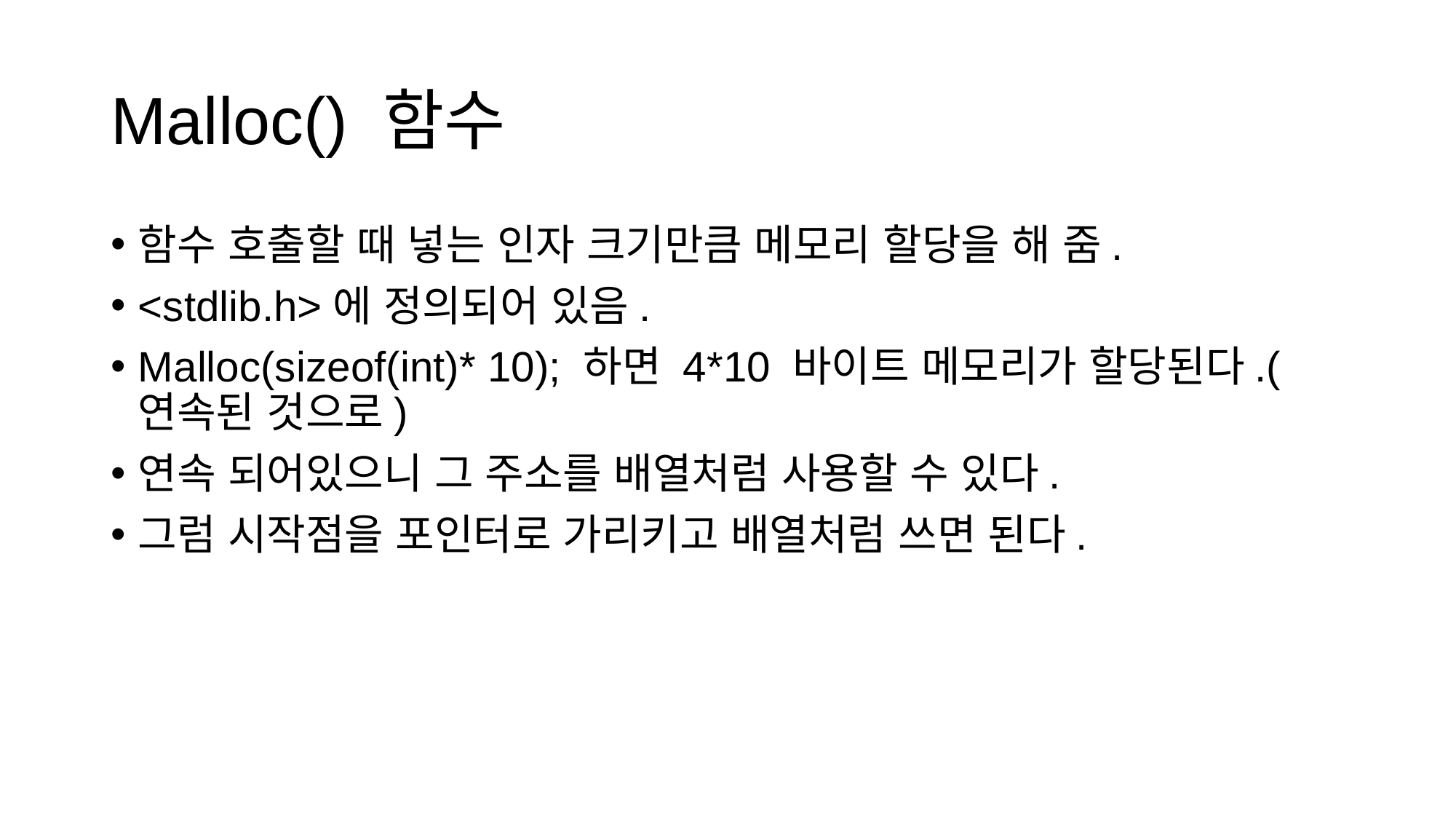

# Malloc() 함수
함수 호출할 때 넣는 인자 크기만큼 메모리 할당을 해 줌.
<stdlib.h>에 정의되어 있음.
Malloc(sizeof(int)* 10); 하면 4*10 바이트 메모리가 할당된다.(연속된 것으로)
연속 되어있으니 그 주소를 배열처럼 사용할 수 있다.
그럼 시작점을 포인터로 가리키고 배열처럼 쓰면 된다.